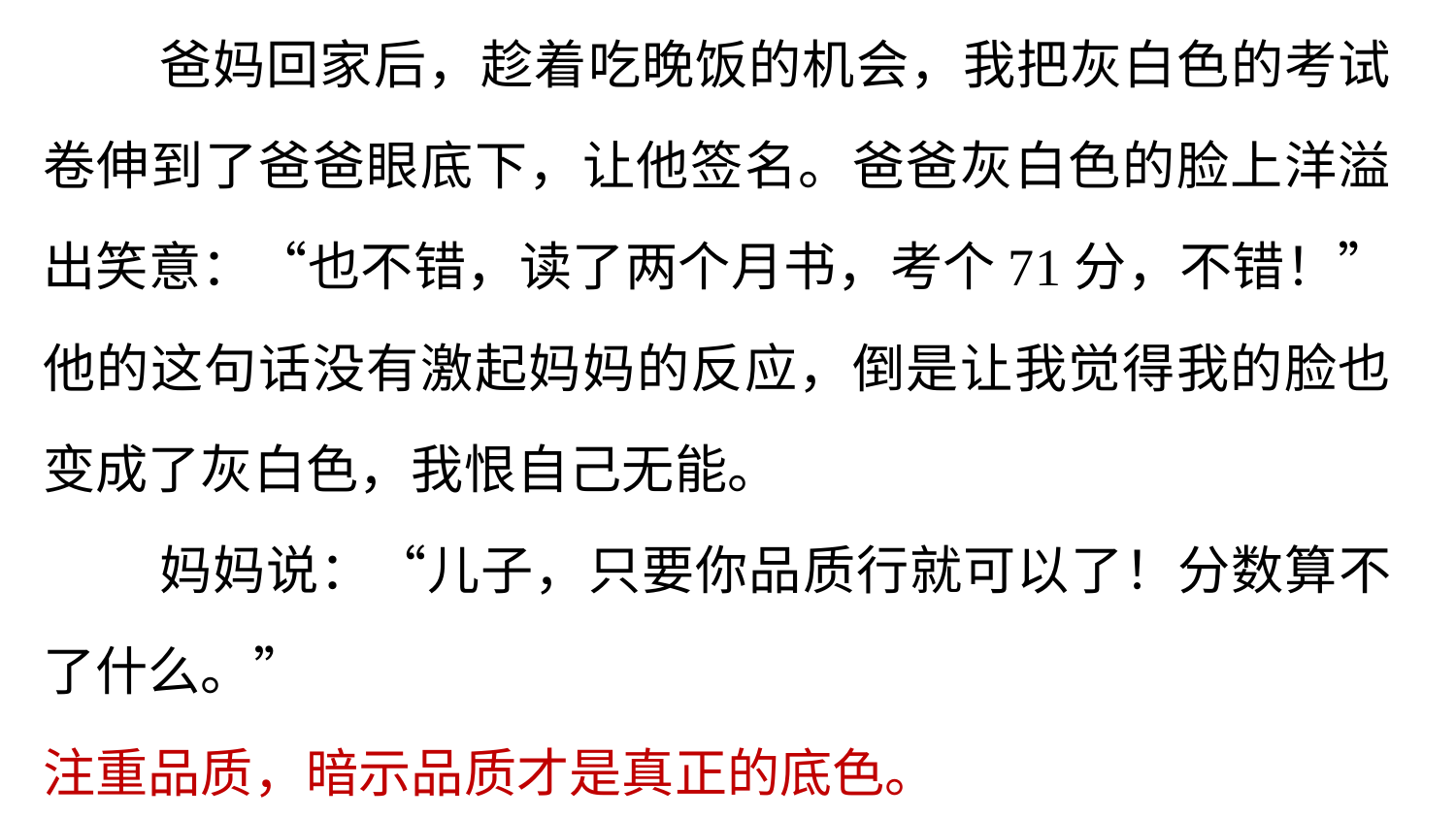

爸妈回家后，趁着吃晚饭的机会，我把灰白色的考试卷伸到了爸爸眼底下，让他签名。爸爸灰白色的脸上洋溢出笑意：“也不错，读了两个月书，考个71分，不错！”他的这句话没有激起妈妈的反应，倒是让我觉得我的脸也变成了灰白色，我恨自己无能。
        妈妈说：“儿子，只要你品质行就可以了！分数算不了什么。”
注重品质，暗示品质才是真正的底色。